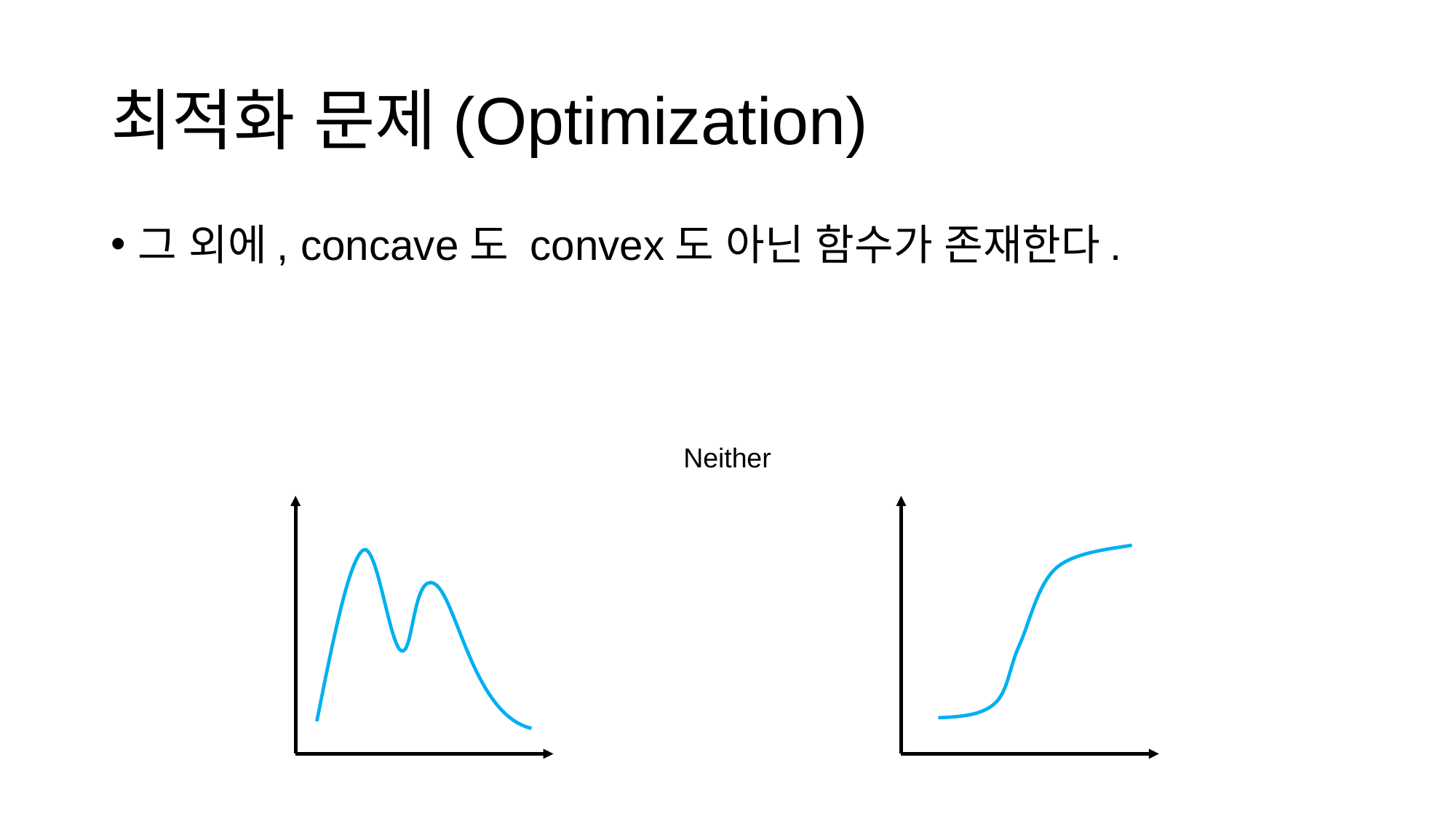

# 최적화 문제(Optimization)
그 외에, concave도 convex도 아닌 함수가 존재한다.
Neither